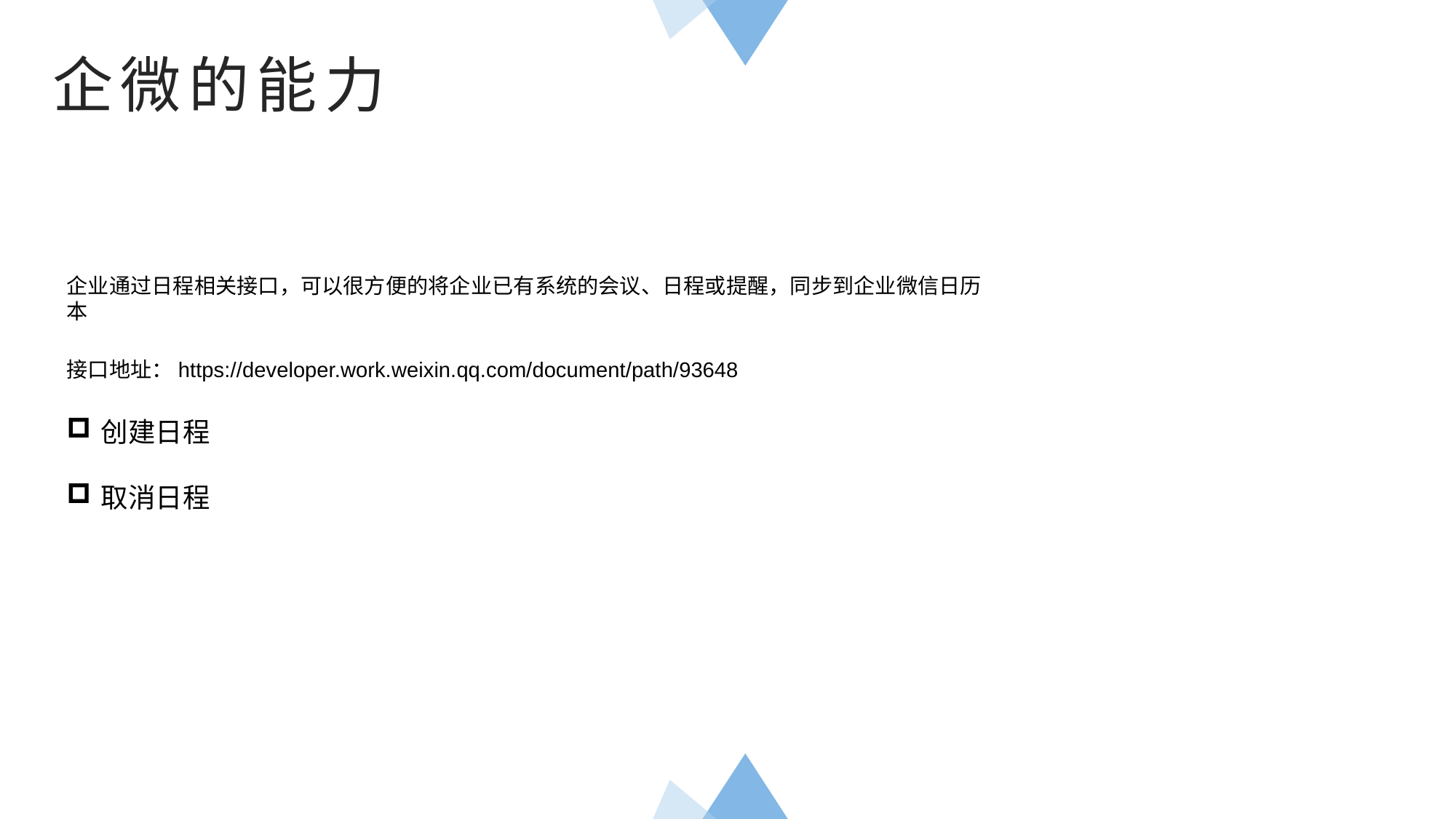

企微的能力
企业通过日程相关接口，可以很方便的将企业已有系统的会议、日程或提醒，同步到企业微信日历本

接口地址：https://developer.work.weixin.qq.com/document/path/93648
创建日程

取消日程
8